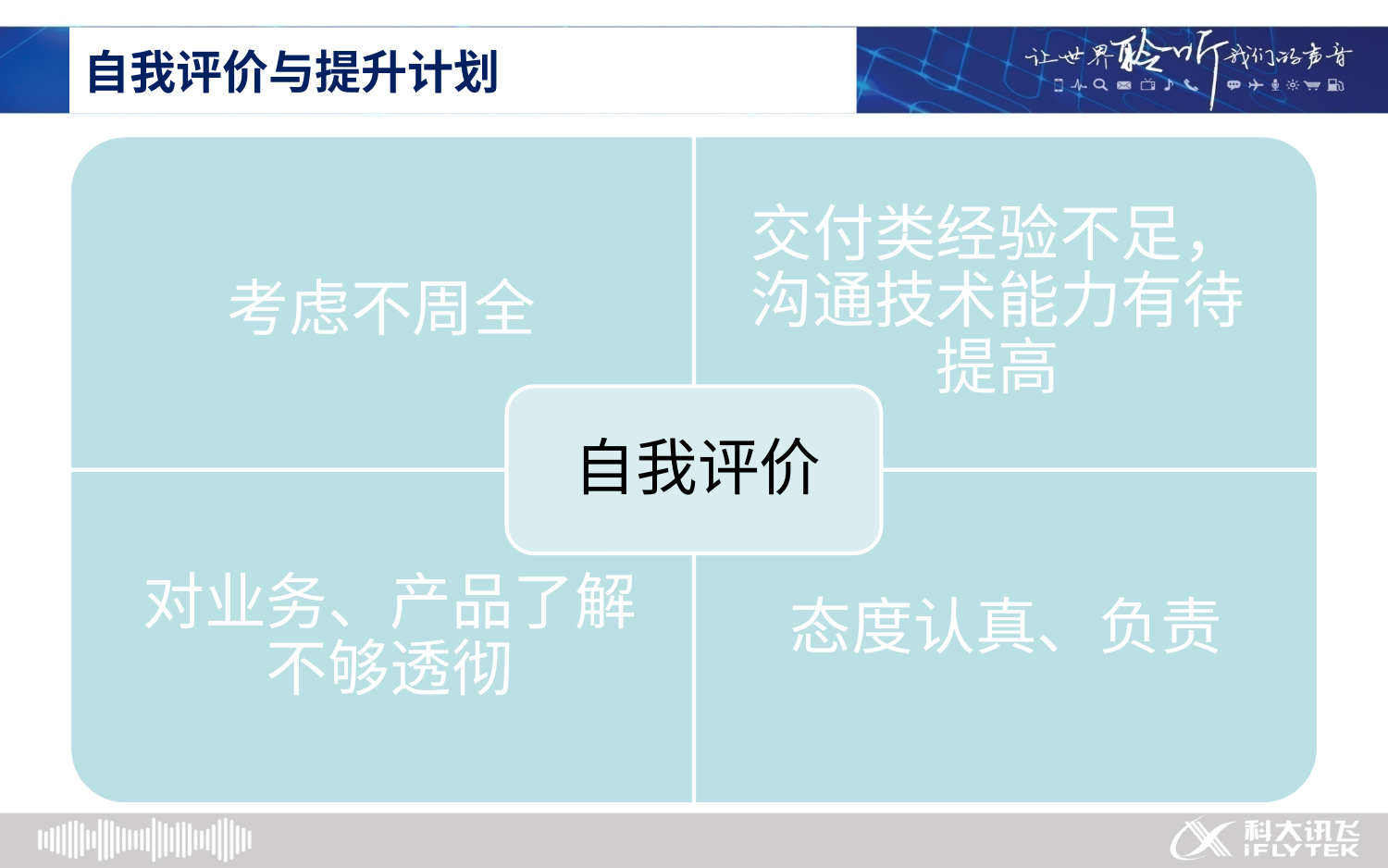

# 自我评价与提升计划
考虑不周全
交付类经验不足，沟通技术能力有待提高
对业务、产品了解不够透彻
态度认真、负责
自我评价